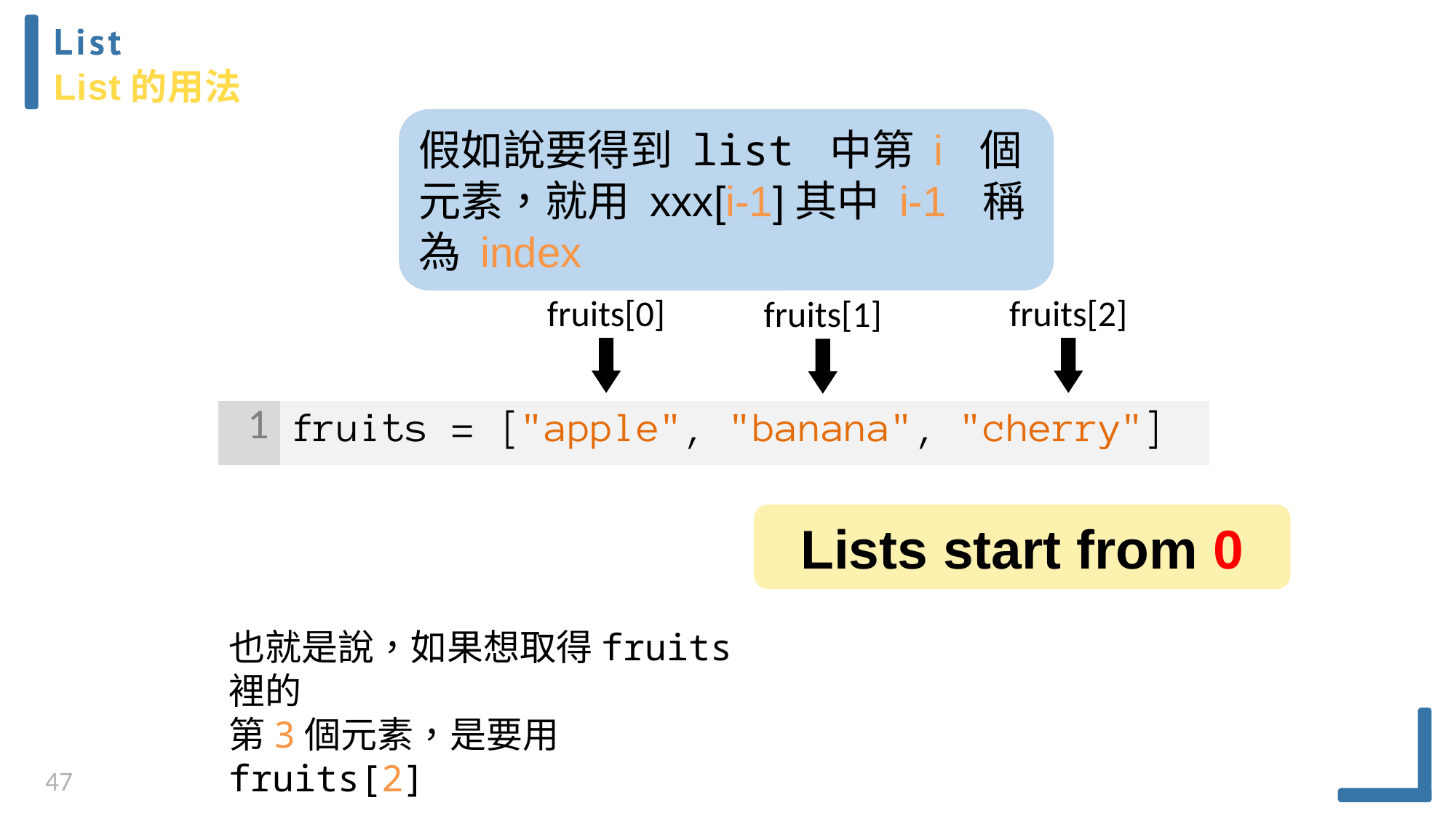

List
List的用法
假如說要得到 list 中第 i 個元素，就用 xxx[i-1]其中 i-1 稱為 index
fruits[0]

fruits[2]

fruits[1]

| 1 | fruits = ["apple", "banana", "cherry"] |
| --- | --- |
Lists start from 0
也就是說，如果想取得fruits裡的
第3個元素，是要用 fruits[2]

47